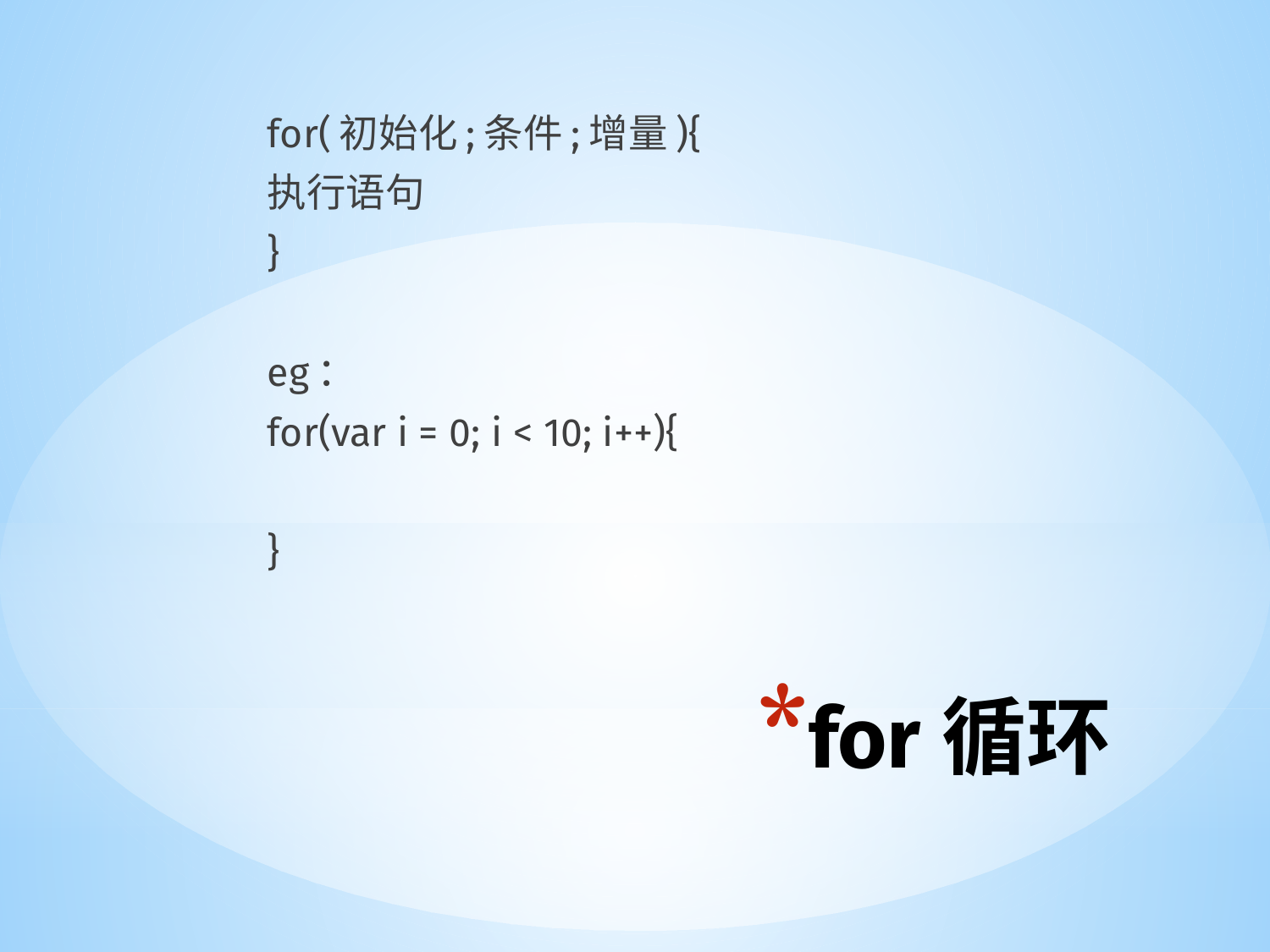

for(初始化;条件;增量){
		执行语句
}

	eg：
		for(var i = 0; i < 10; i++){

		}
# for循环